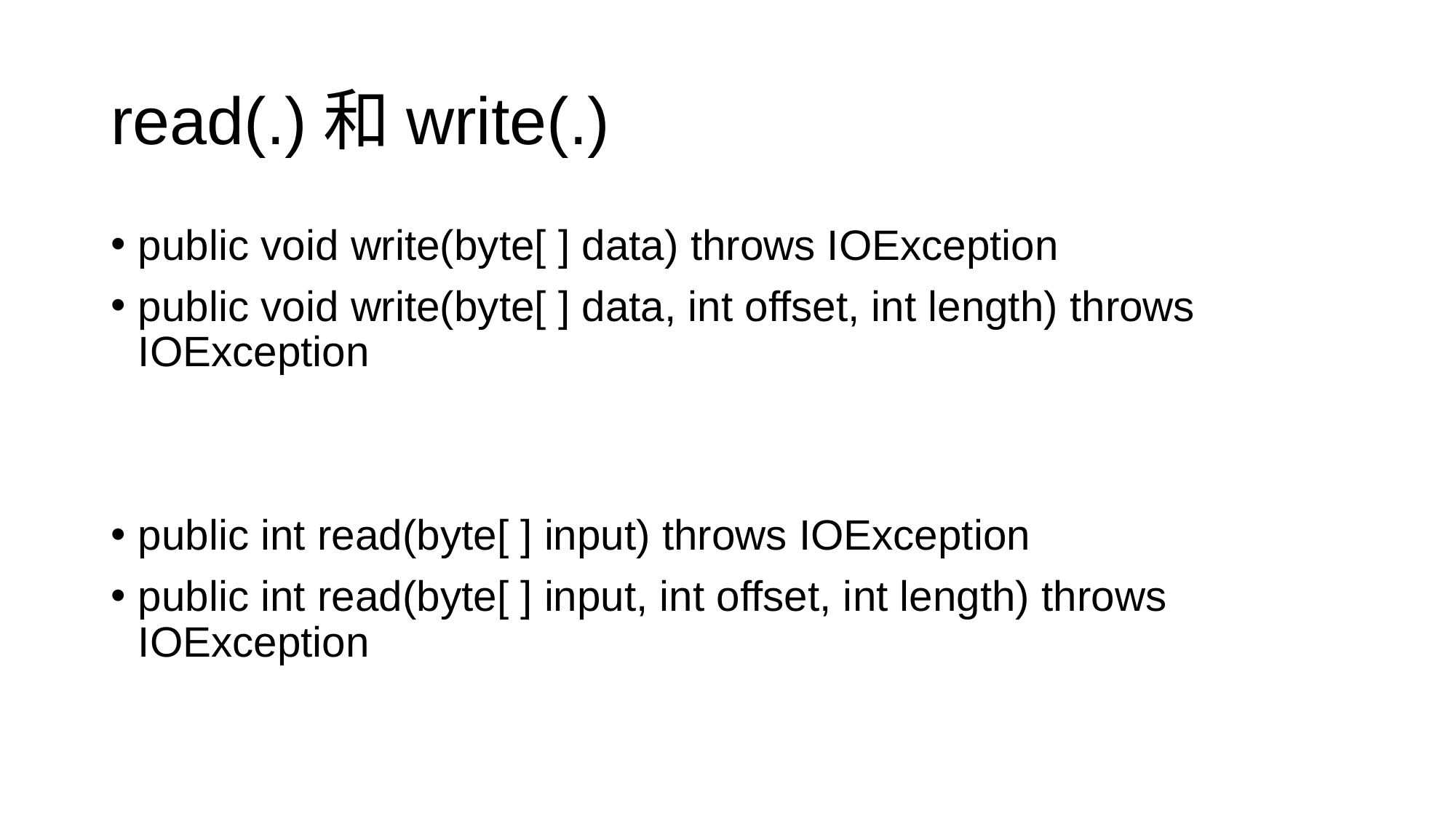

# read(.)和write(.)
public void write(byte[ ] data) throws IOException
public void write(byte[ ] data, int offset, int length) throws IOException

public int read(byte[ ] input) throws IOException
public int read(byte[ ] input, int offset, int length) throws IOException